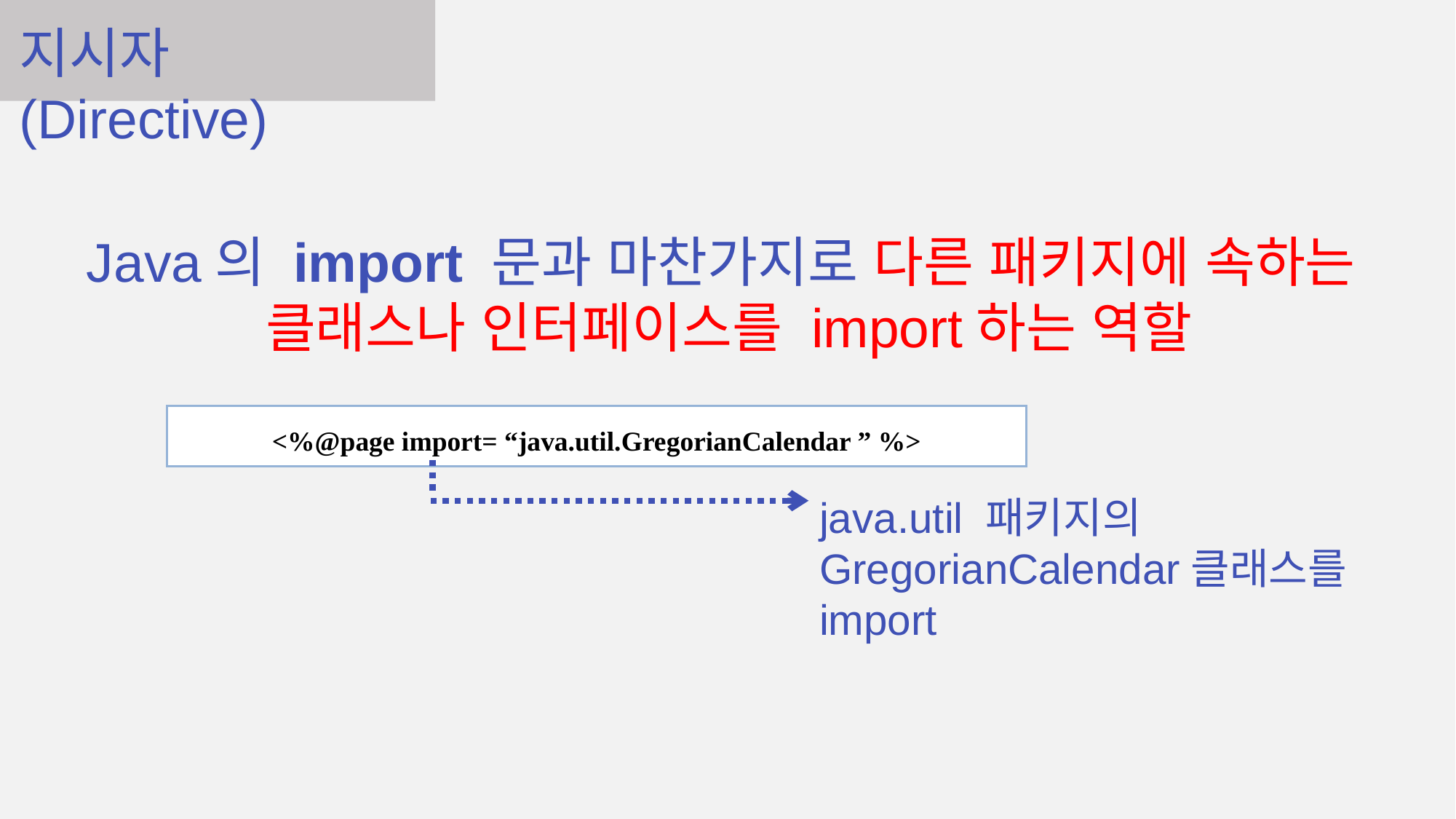

지시자(Directive)
Java의 import 문과 마찬가지로 다른 패키지에 속하는
클래스나 인터페이스를 import하는 역할
| <%@page import= “java.util.GregorianCalendar ” %> |
| --- |
java.util 패키지의
GregorianCalendar클래스를 import